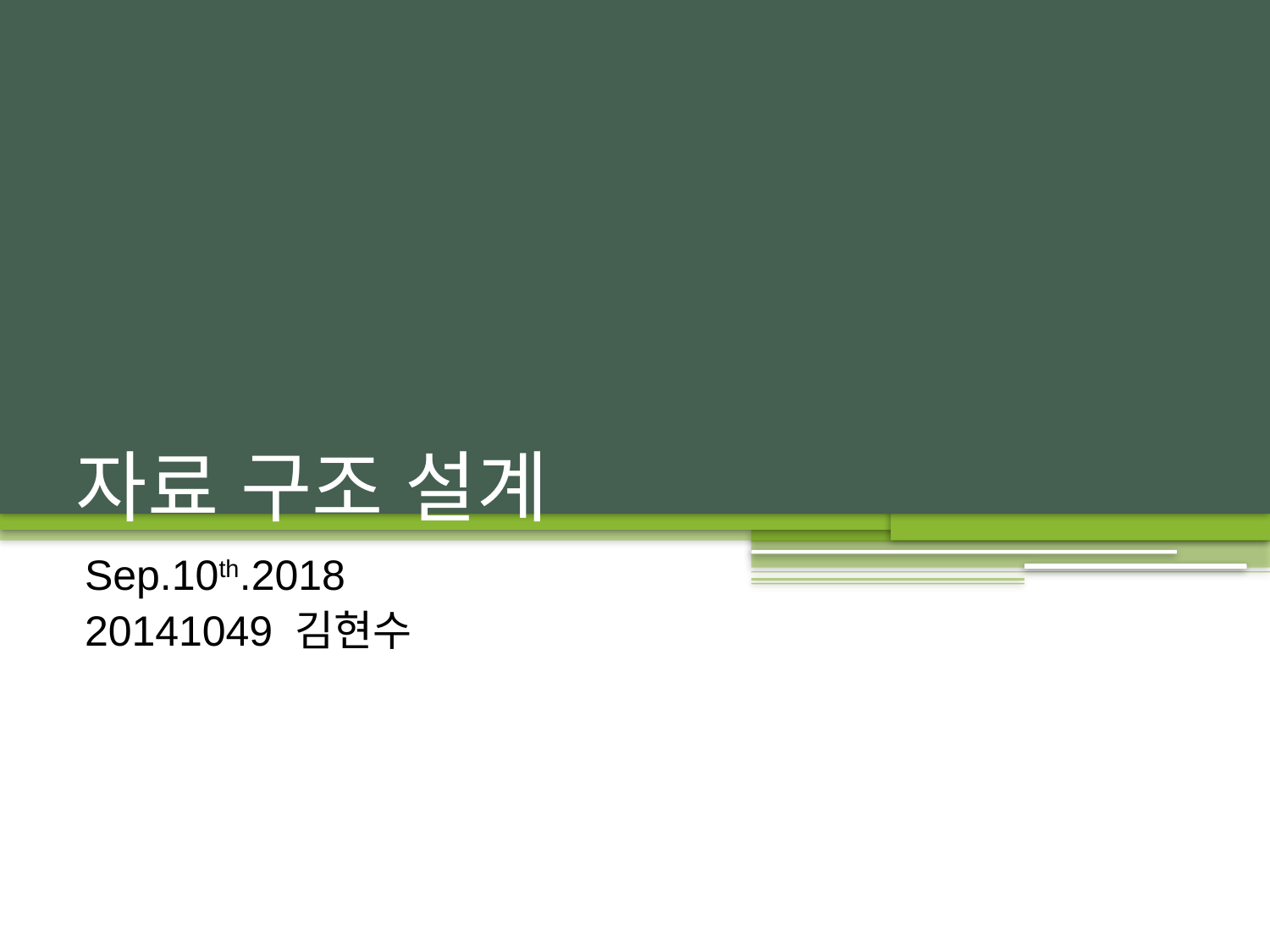

# 자료 구조 설계
Sep.10th.2018
20141049 김현수